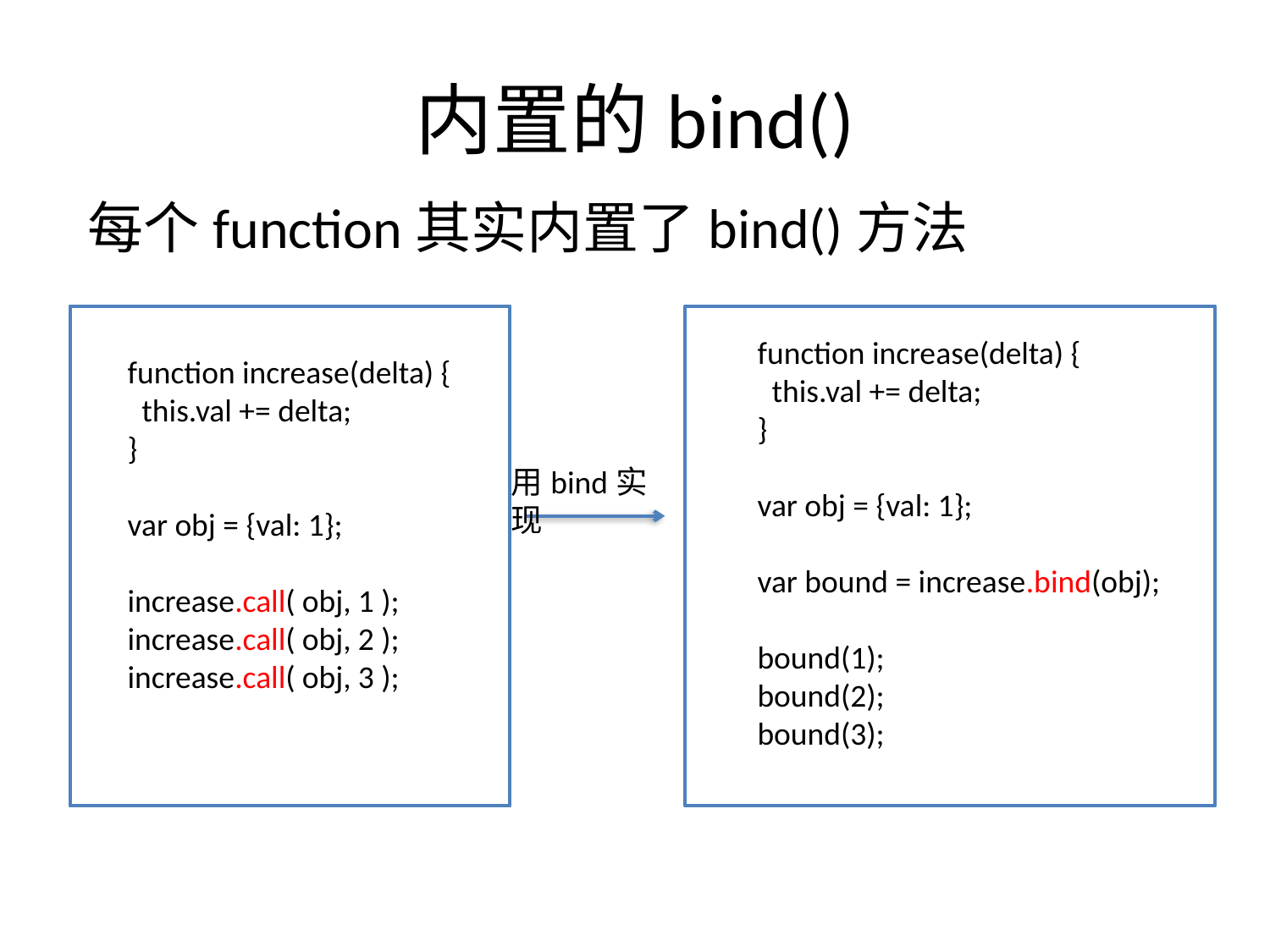

# 内置的bind()
每个function其实内置了bind()方法

function increase(delta) {
  this.val += delta;
}

var obj = {val: 1};

var bound = increase.bind(obj);

bound(1);
bound(2);
bound(3);
function increase(delta) {
  this.val += delta;
}

var obj = {val: 1};

increase.call( obj, 1 );
increase.call( obj, 2 );
increase.call( obj, 3 );

用bind实现